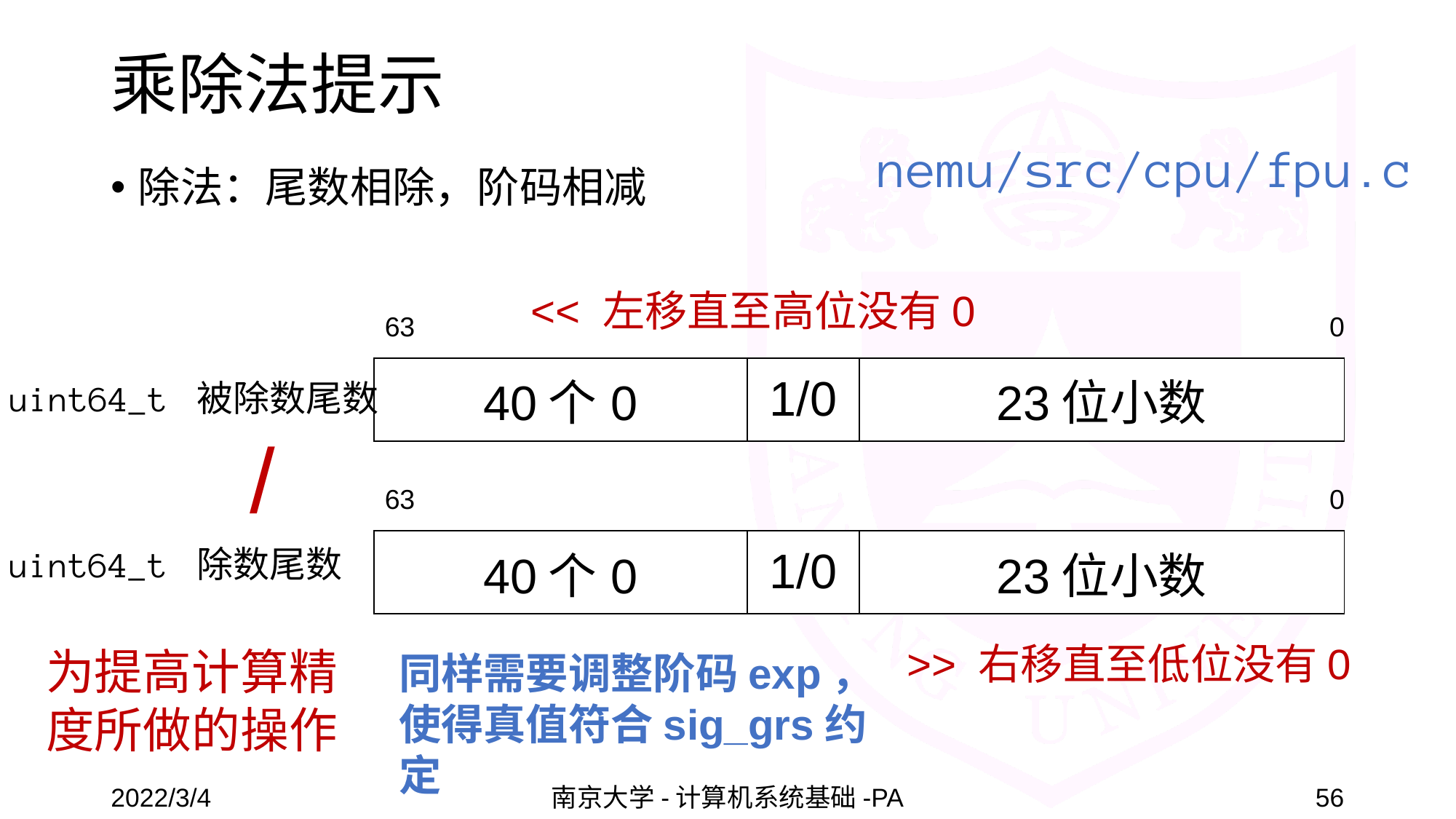

# 乘除法提示
nemu/src/cpu/fpu.c
除法：尾数相除，阶码相减
<< 左移直至高位没有0
63
0
| 40个0 | 1/0 | 23位小数 |
| --- | --- | --- |
uint64_t 被除数尾数
/
63
0
| 40个0 | 1/0 | 23位小数 |
| --- | --- | --- |
uint64_t 除数尾数
>> 右移直至低位没有0
为提高计算精度所做的操作
同样需要调整阶码exp，使得真值符合sig_grs约定
2022/3/4
南京大学-计算机系统基础-PA
56